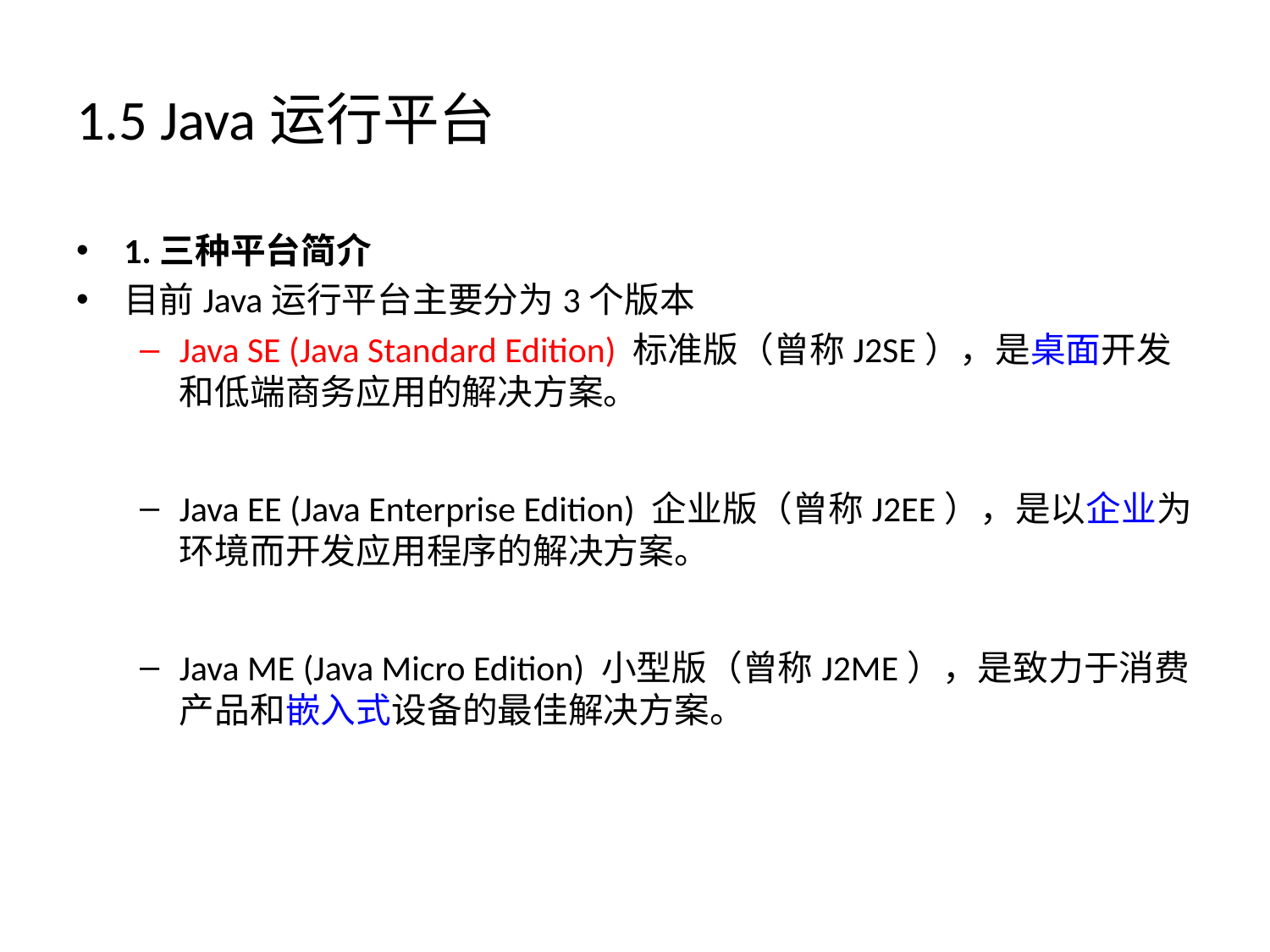

# 1.5 Java运行平台
1.三种平台简介
目前Java运行平台主要分为3个版本
Java SE (Java Standard Edition) 标准版（曾称J2SE），是桌面开发和低端商务应用的解决方案。

Java EE (Java Enterprise Edition) 企业版（曾称J2EE），是以企业为环境而开发应用程序的解决方案。

Java ME (Java Micro Edition) 小型版（曾称J2ME），是致力于消费产品和嵌入式设备的最佳解决方案。